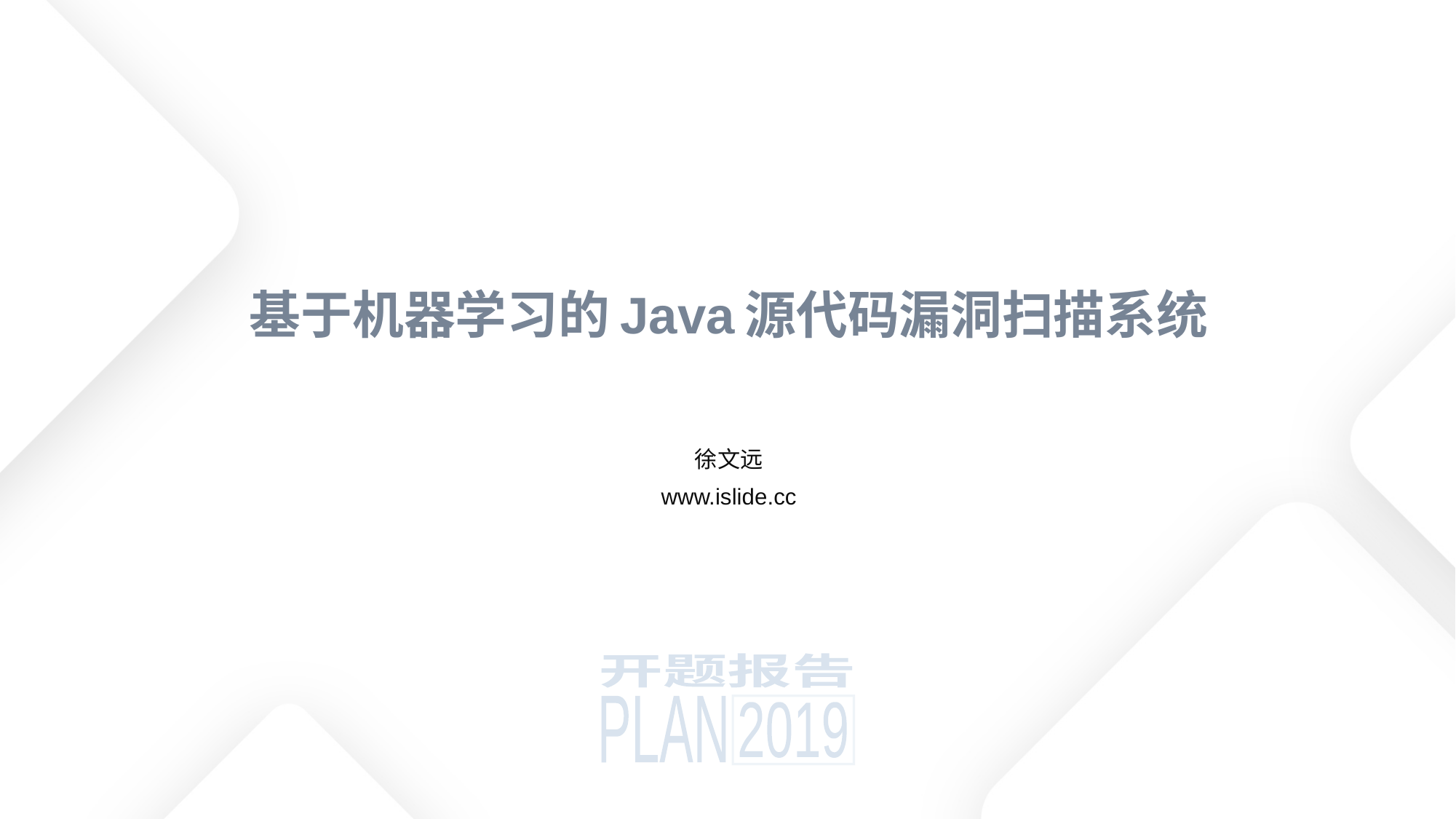

# 基于机器学习的Java源代码漏洞扫描系统

徐文远
www.islide.cc
开题报告

PLAN
2019